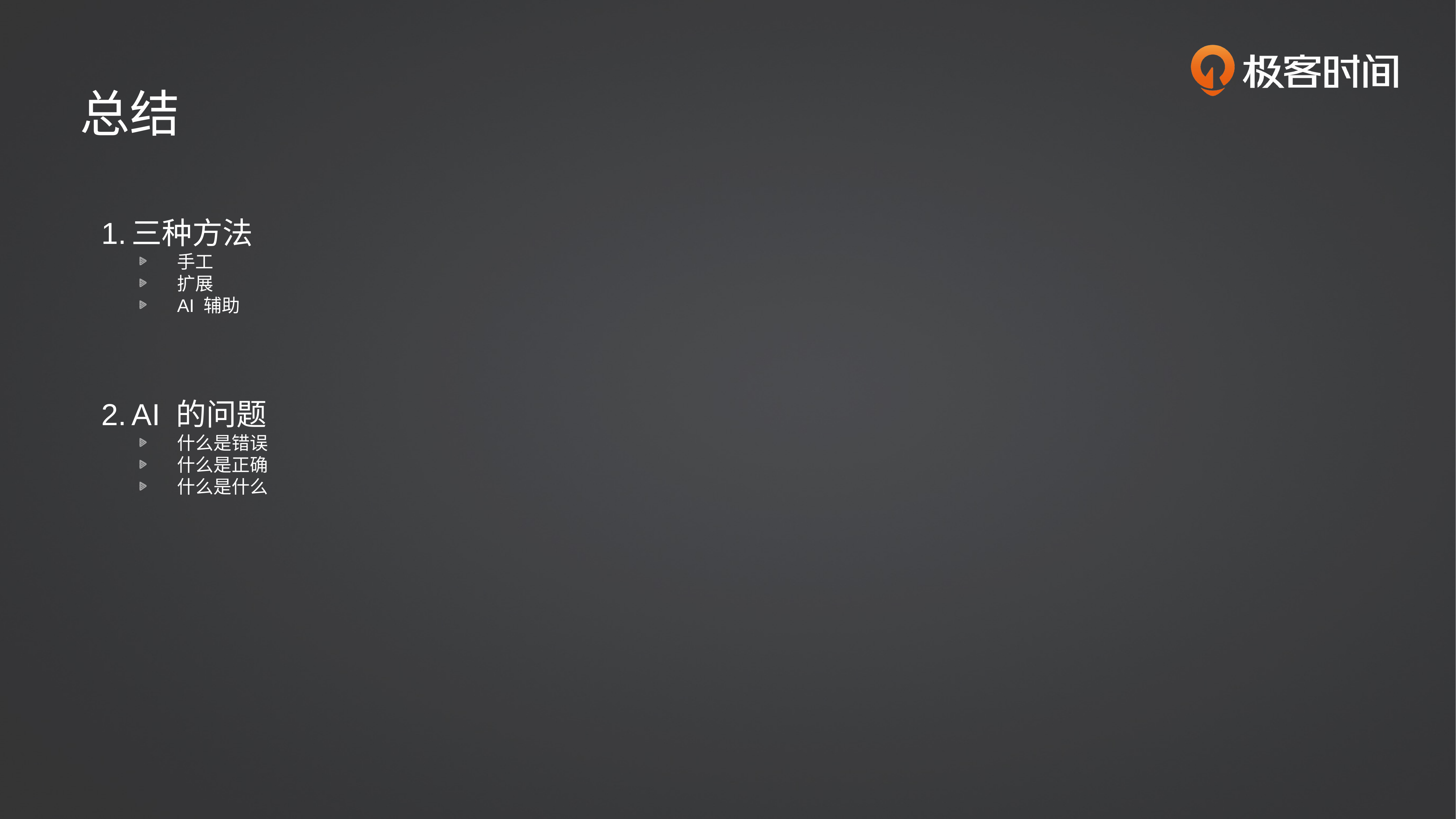

总结
三种方法
手工
扩展
AI 辅助
AI 的问题
什么是错误
什么是正确
什么是什么